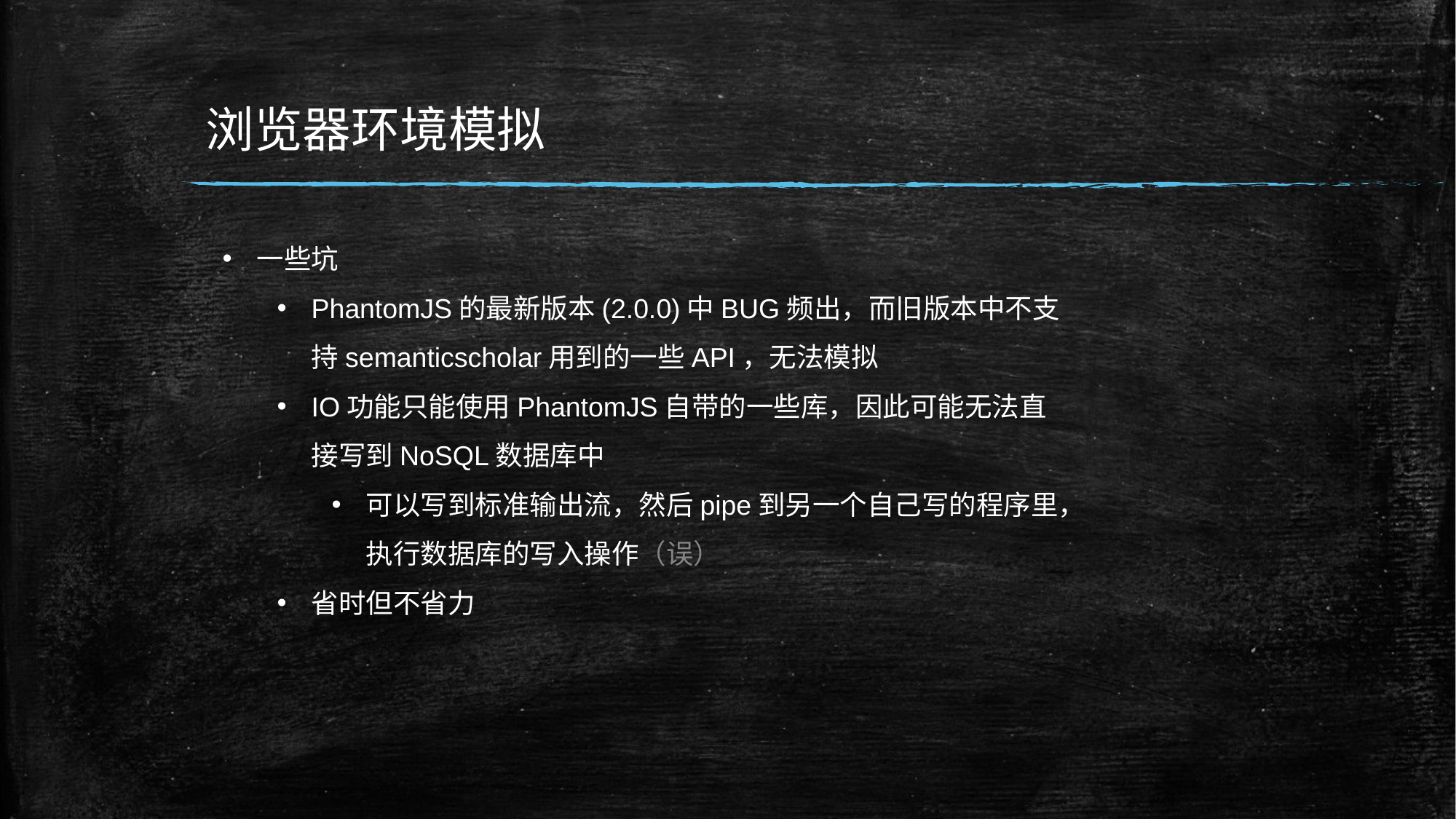

# 浏览器环境模拟
一些坑
PhantomJS的最新版本(2.0.0)中BUG频出，而旧版本中不支持semanticscholar用到的一些API，无法模拟
IO功能只能使用PhantomJS自带的一些库，因此可能无法直接写到NoSQL数据库中
可以写到标准输出流，然后pipe到另一个自己写的程序里，执行数据库的写入操作（误）
省时但不省力